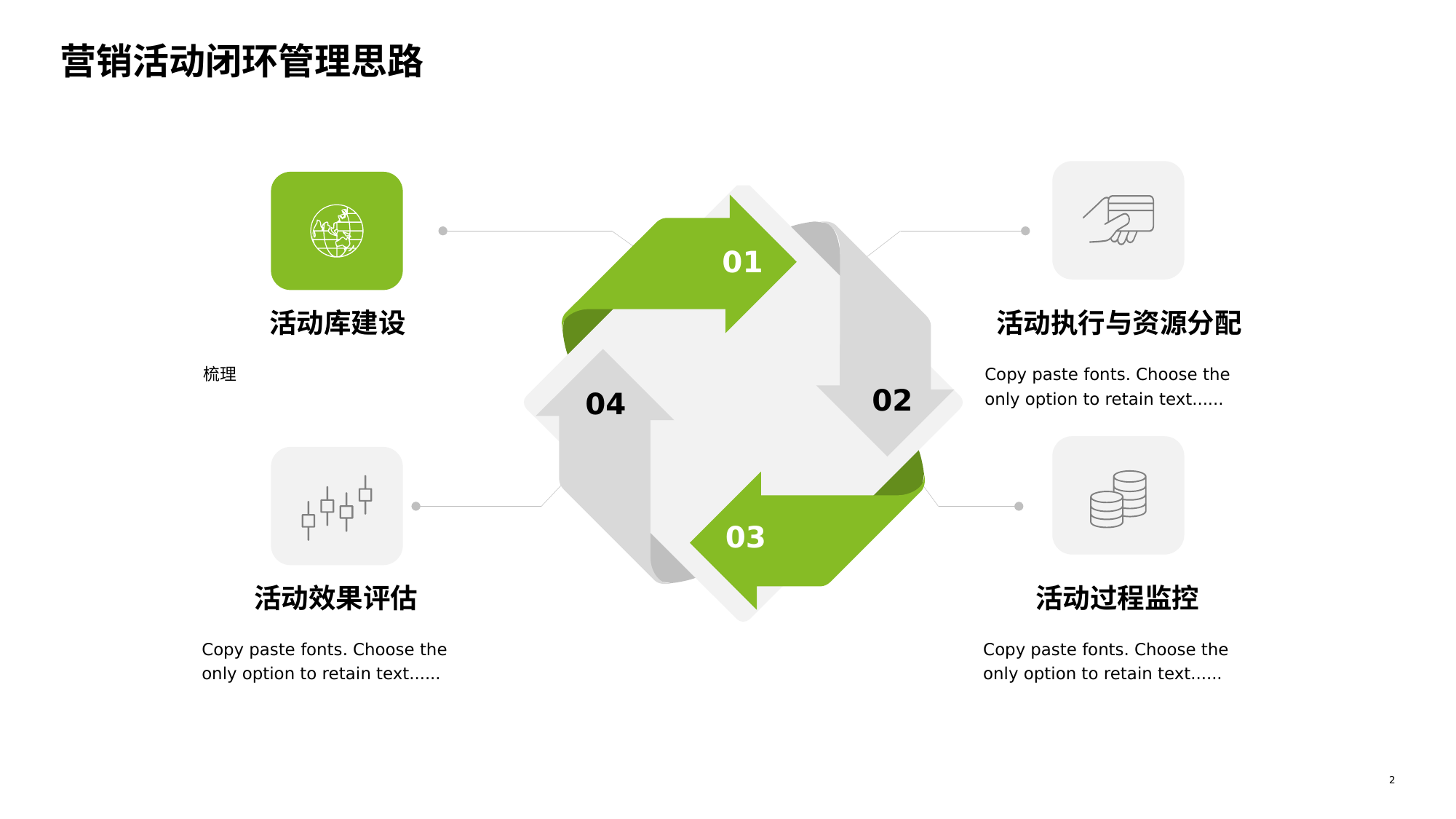

# 营销活动闭环管理思路

01
活动库建设
梳理
活动执行与资源分配
Copy paste fonts. Choose the only option to retain text......

02
04

03

活动效果评估
Copy paste fonts. Choose the only option to retain text......
活动过程监控
Copy paste fonts. Choose the only option to retain text......